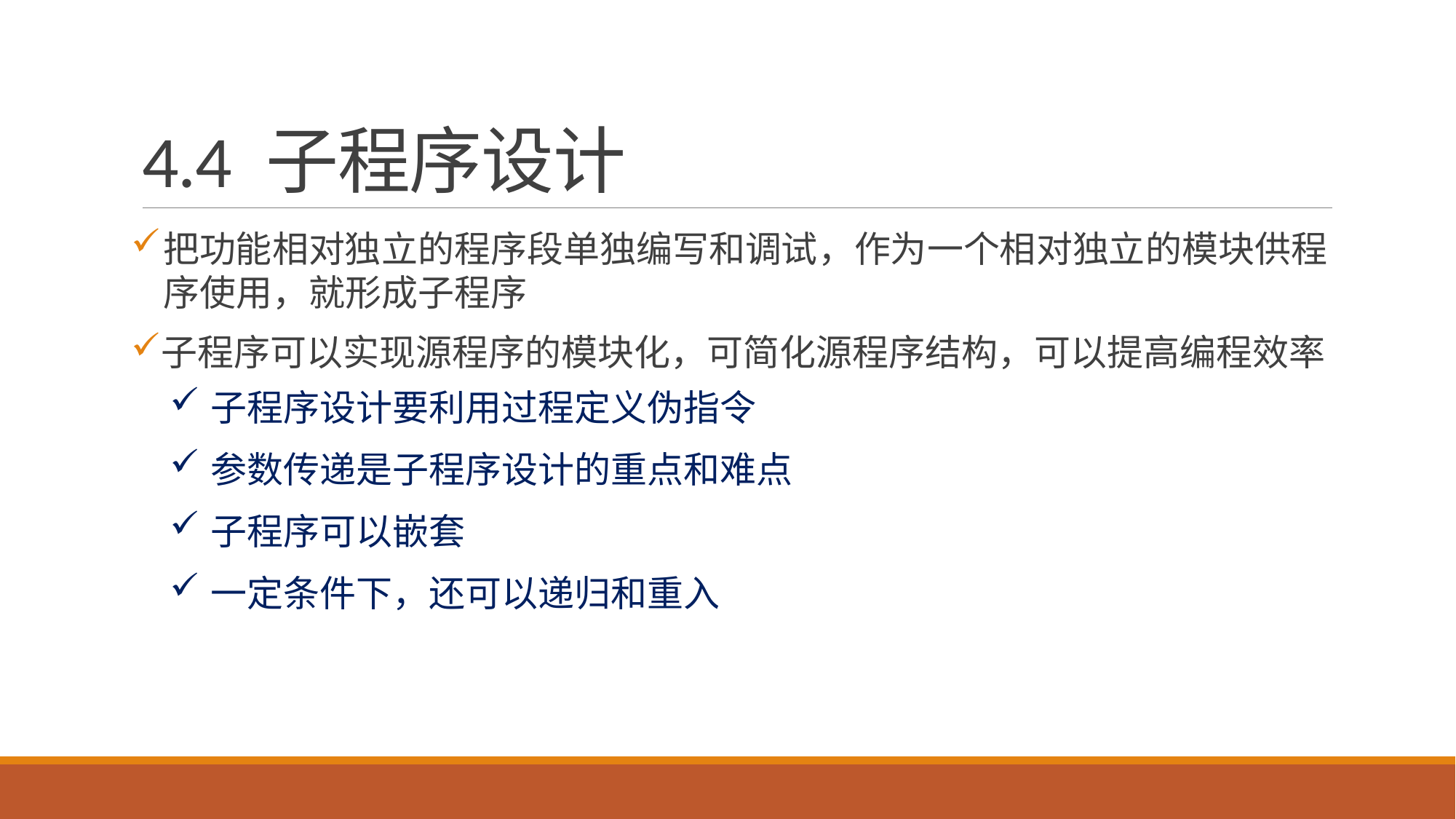

# 4.4 子程序设计
把功能相对独立的程序段单独编写和调试，作为一个相对独立的模块供程序使用，就形成子程序
子程序可以实现源程序的模块化，可简化源程序结构，可以提高编程效率
子程序设计要利用过程定义伪指令
参数传递是子程序设计的重点和难点
子程序可以嵌套
一定条件下，还可以递归和重入